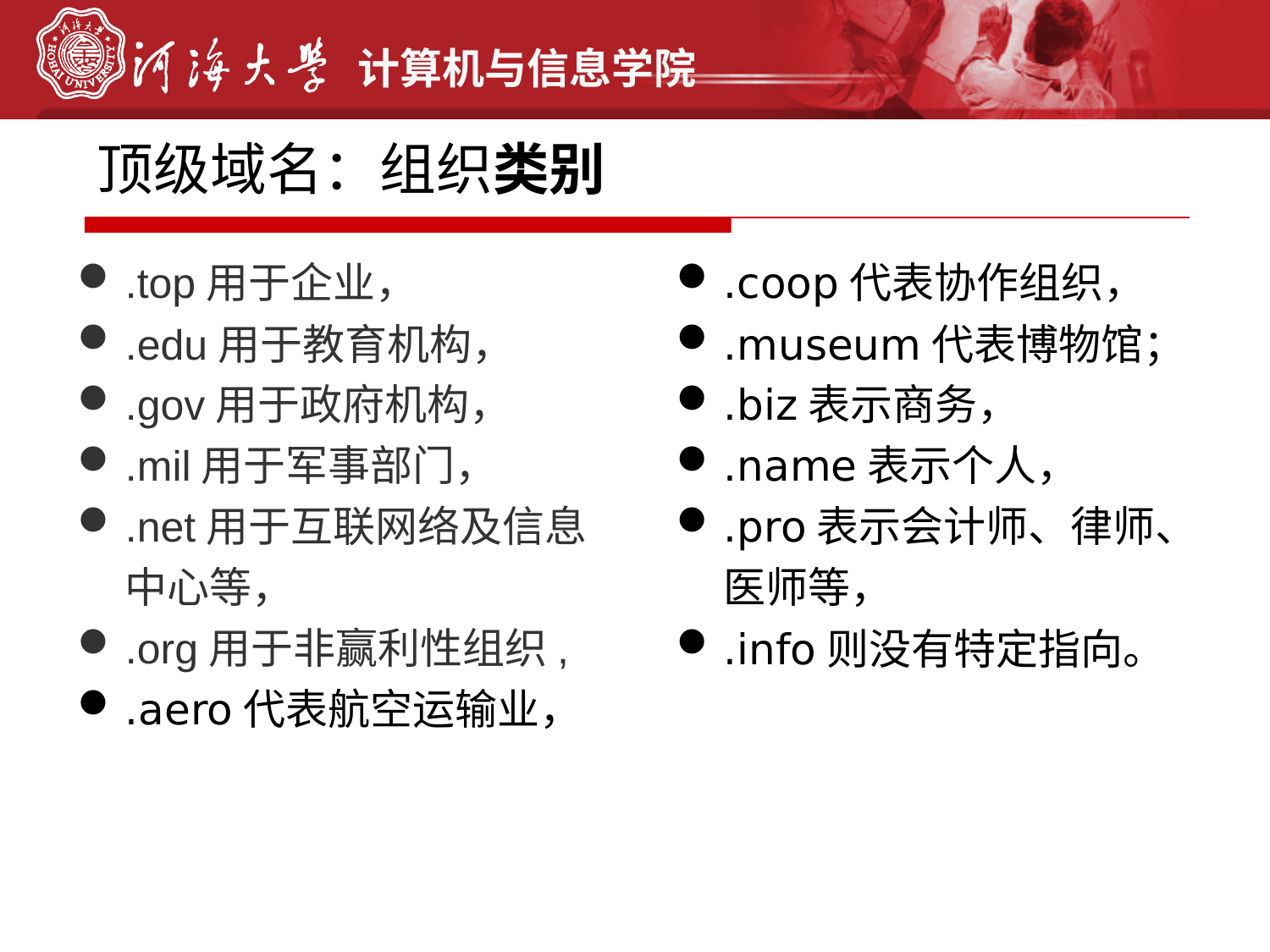

顶级域名：组织类别
.top用于企业，
.edu用于教育机构，
.gov用于政府机构，
.mil用于军事部门，
.net用于互联网络及信息中心等，
.org用于非赢利性组织,
.aero代表航空运输业，
.coop代表协作组织，
.museum代表博物馆；
.biz表示商务，
.name表示个人，
.pro表示会计师、律师、医师等，
.info则没有特定指向。